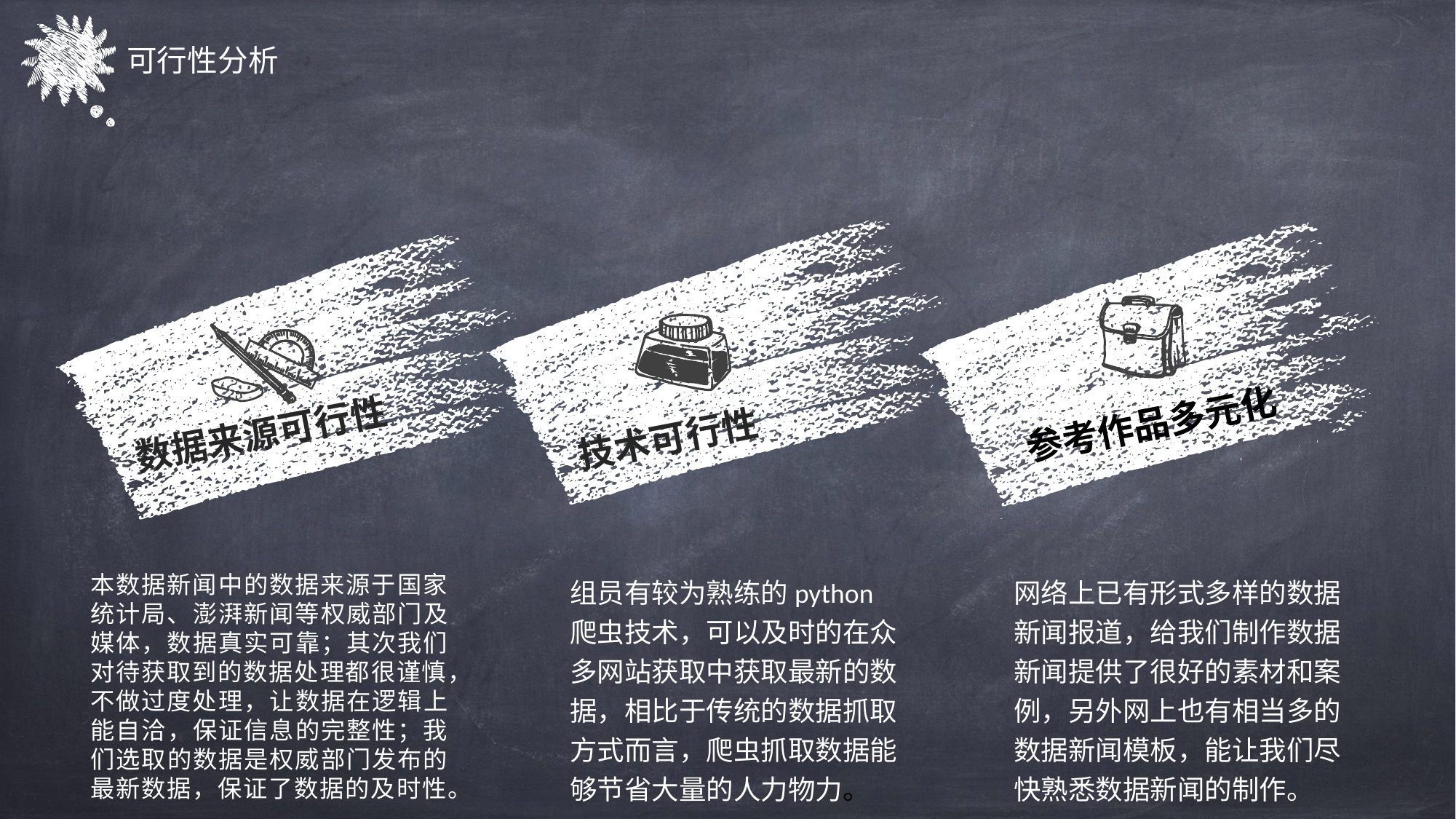

可行性分析

参考作品多元化
技术可行性
数据来源可行性
网络上已有形式多样的数据新闻报道，给我们制作数据新闻提供了很好的素材和案例，另外网上也有相当多的数据新闻模板，能让我们尽快熟悉数据新闻的制作。
组员有较为熟练的python爬虫技术，可以及时的在众多网站获取中获取最新的数据，相比于传统的数据抓取方式而言，爬虫抓取数据能够节省大量的人力物力。
本数据新闻中的数据来源于国家统计局、澎湃新闻等权威部门及媒体，数据真实可靠；其次我们对待获取到的数据处理都很谨慎，不做过度处理，让数据在逻辑上能自洽，保证信息的完整性；我们选取的数据是权威部门发布的最新数据，保证了数据的及时性。